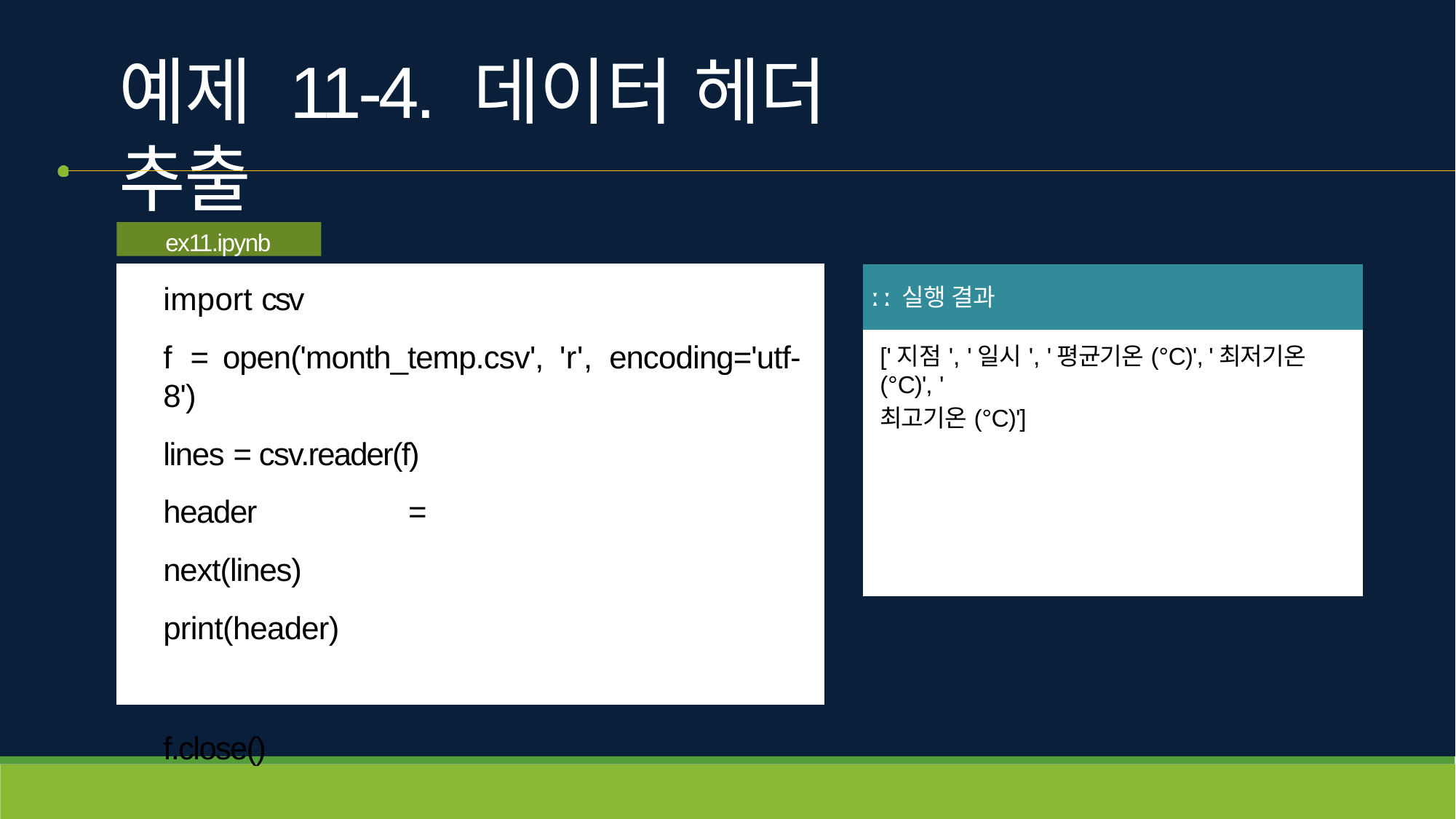

# 예제 11-4. 데이터 헤더 추출

ex11.ipynb
import csv
f = open('month_temp.csv', 'r', encoding='utf-8')
lines = csv.reader(f)  header = next(lines)  print(header)

f.close()

| ː ː 실행 결과 |
| --- |
| ['지점', '일시', '평균기온(°C)', '최저기온(°C)', ' 최고기온(°C)'] |